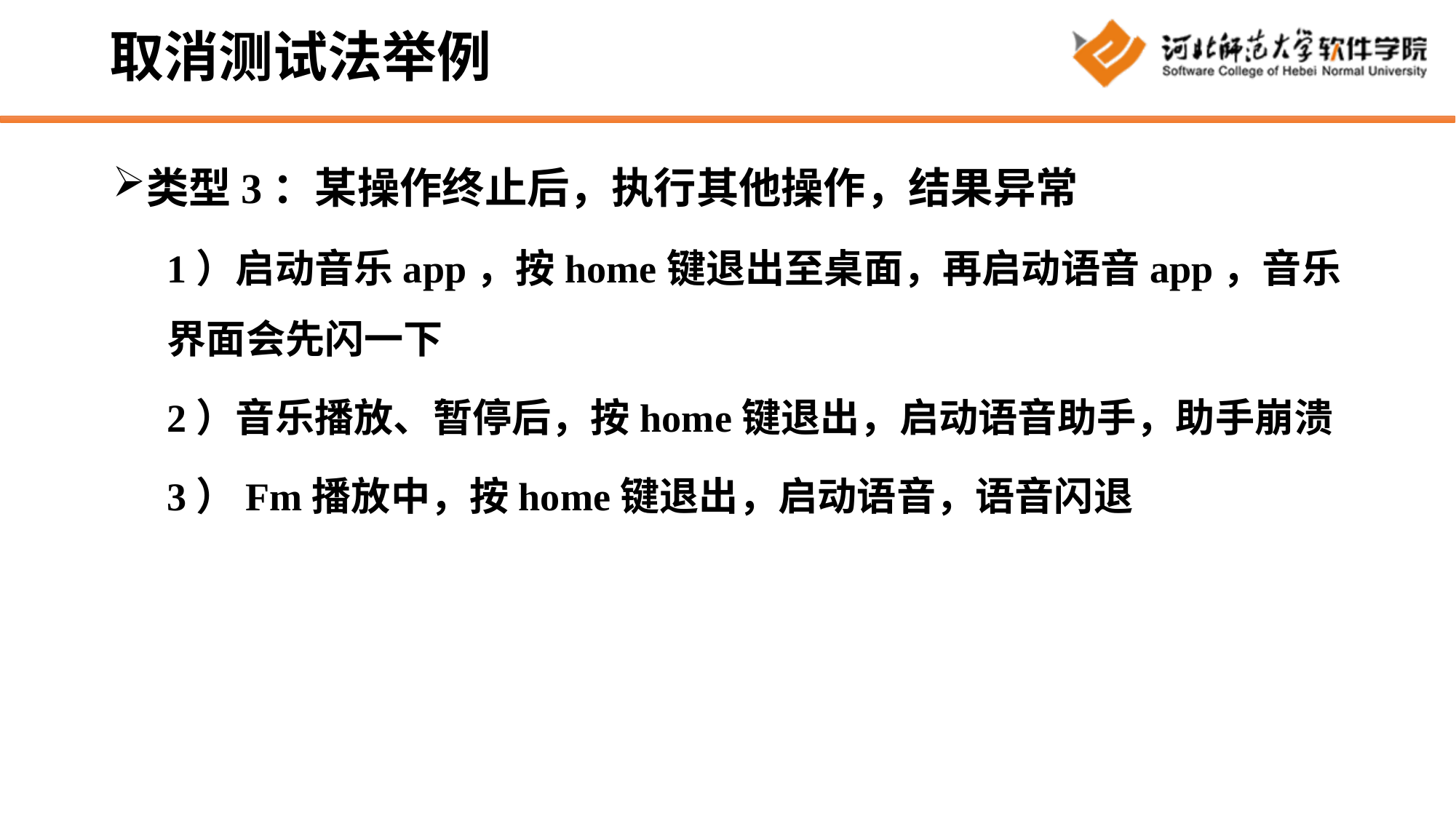

# 取消测试法举例
类型3：某操作终止后，执行其他操作，结果异常
1）启动音乐app，按home键退出至桌面，再启动语音app，音乐界面会先闪一下
2）音乐播放、暂停后，按home键退出，启动语音助手，助手崩溃
3）Fm播放中，按home键退出，启动语音，语音闪退